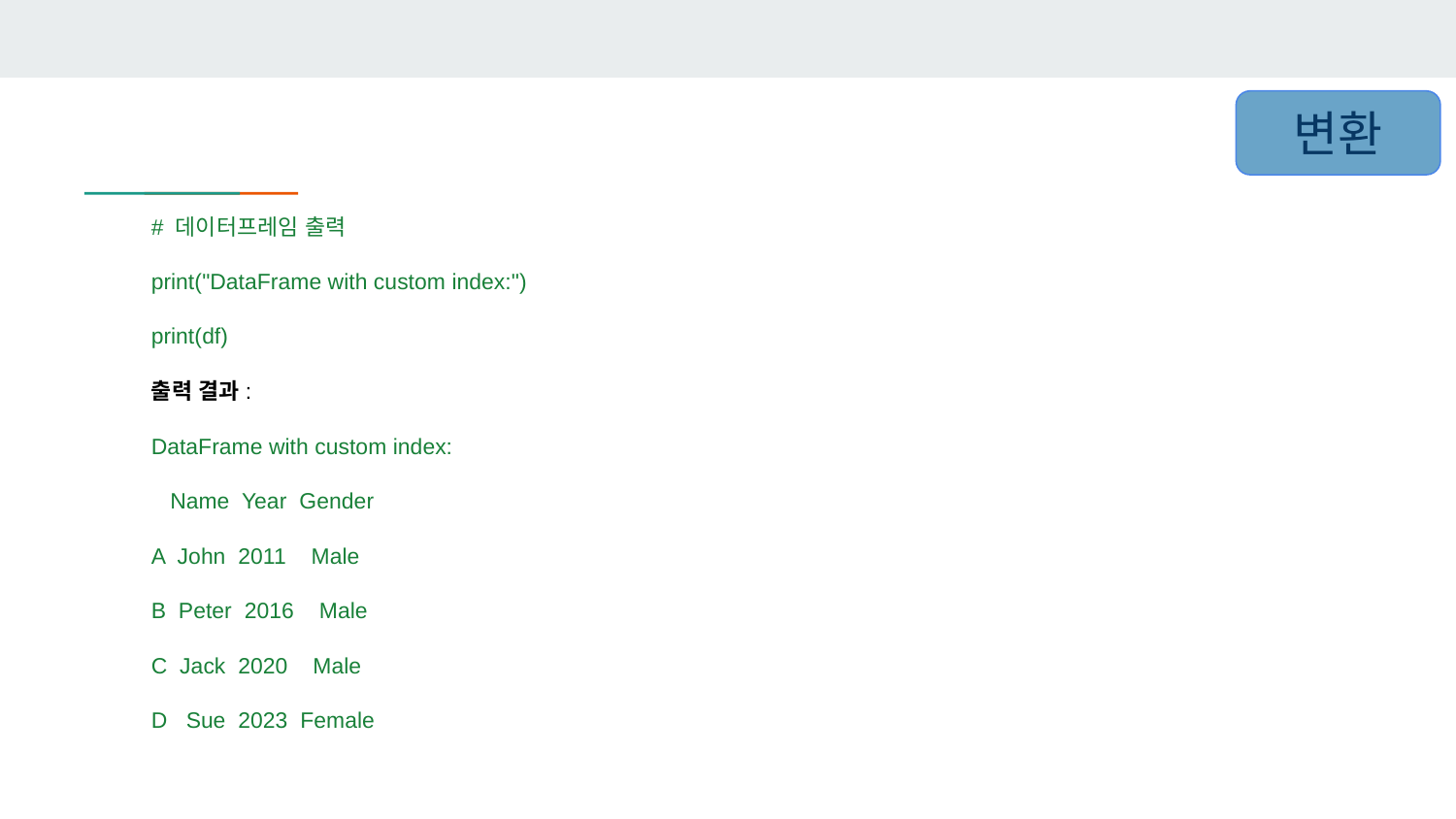

변환
# 데이터프레임 출력
print("DataFrame with custom index:")
print(df)
출력 결과:
DataFrame with custom index:
   Name  Year  Gender
A  John  2011    Male
B  Peter  2016    Male
C  Jack  2020    Male
D   Sue  2023  Female